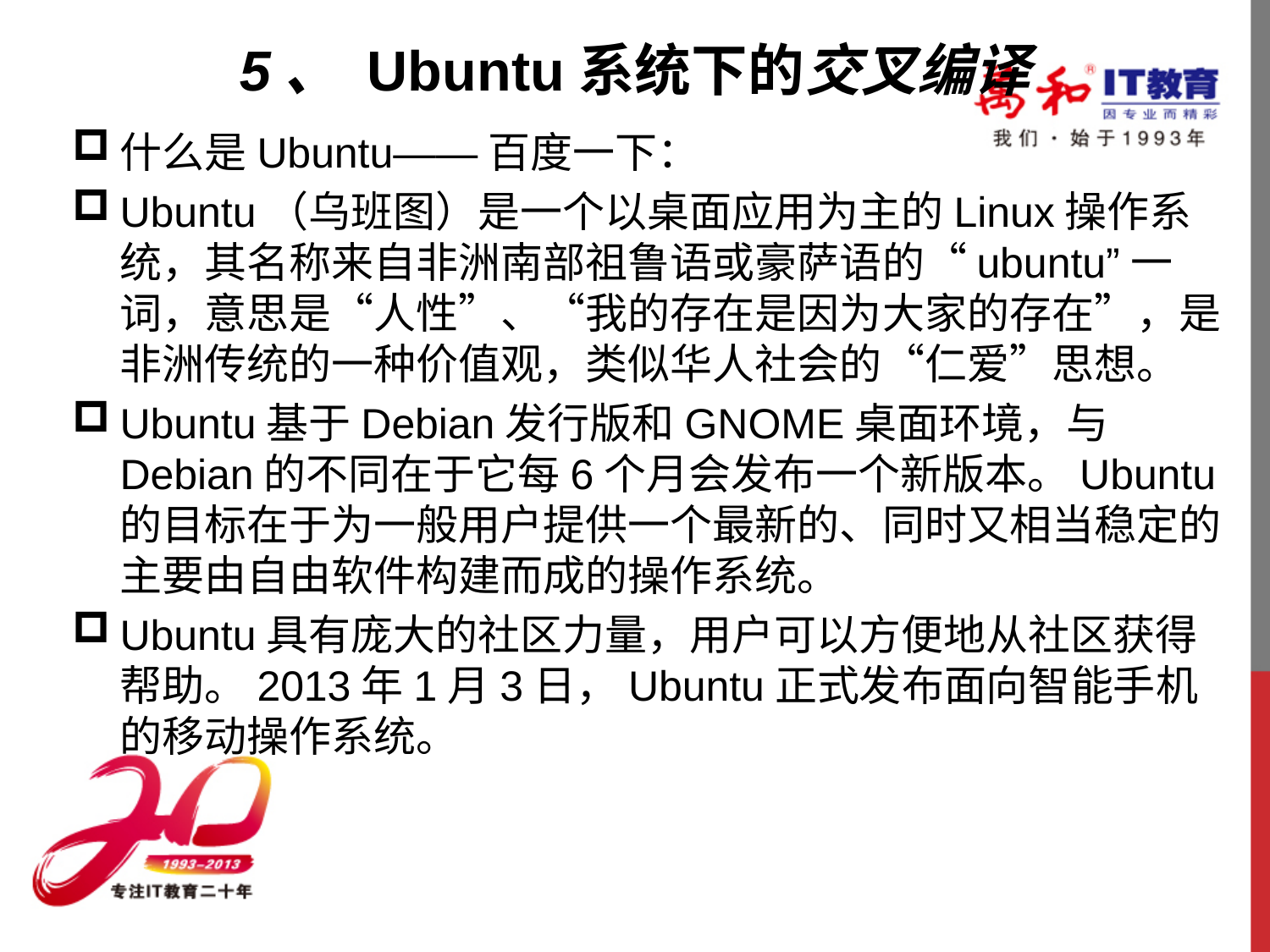

# 5、 Ubuntu系统下的交叉编译
什么是Ubuntu——百度一下：
Ubuntu（乌班图）是一个以桌面应用为主的Linux操作系统，其名称来自非洲南部祖鲁语或豪萨语的“ubuntu”一词，意思是“人性”、“我的存在是因为大家的存在”，是非洲传统的一种价值观，类似华人社会的“仁爱”思想。
Ubuntu基于Debian发行版和GNOME桌面环境，与Debian的不同在于它每6个月会发布一个新版本。Ubuntu的目标在于为一般用户提供一个最新的、同时又相当稳定的主要由自由软件构建而成的操作系统。
Ubuntu具有庞大的社区力量，用户可以方便地从社区获得帮助。2013年1月3日，Ubuntu正式发布面向智能手机的移动操作系统。